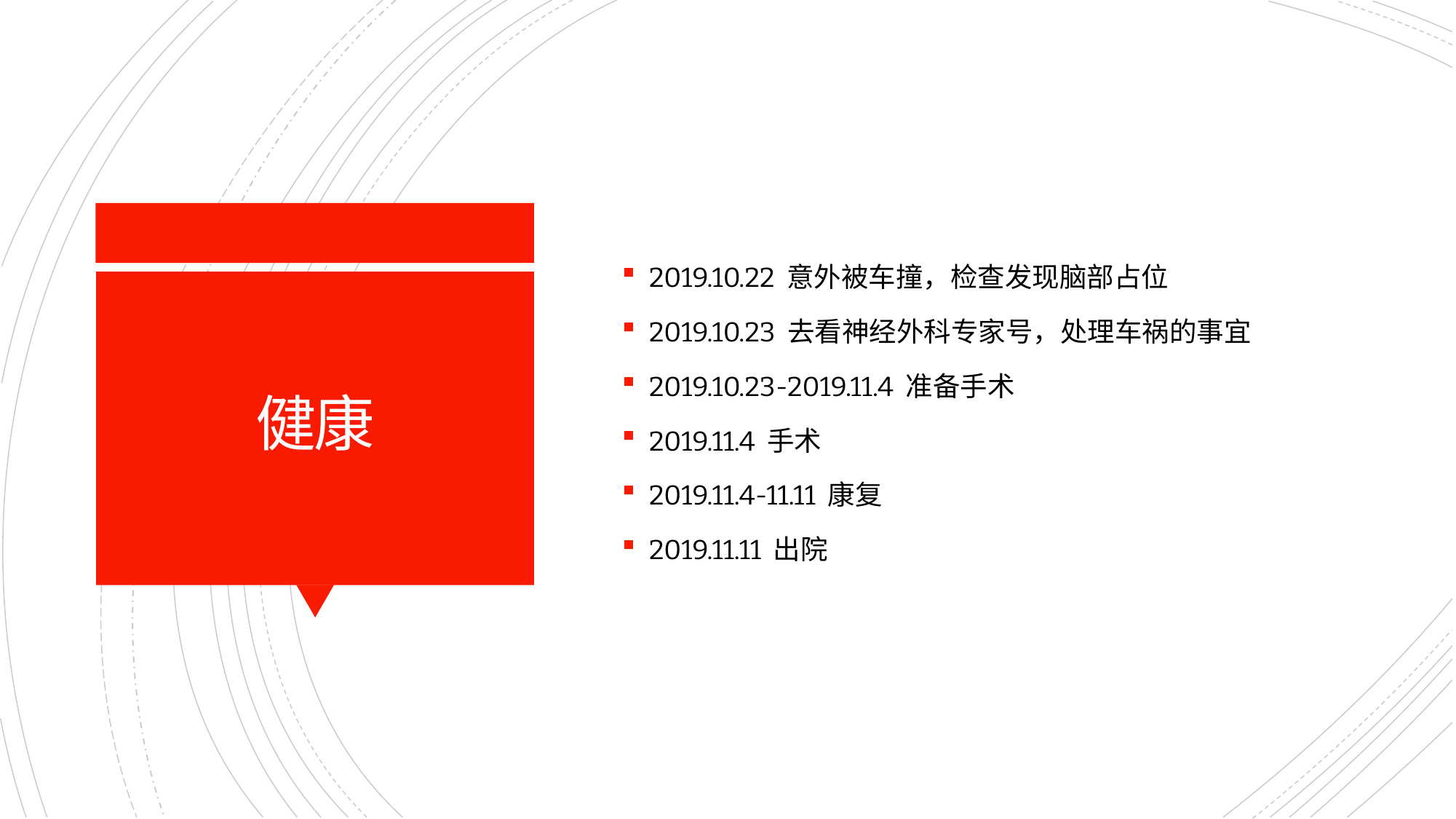

2019.10.22 意外被车撞，检查发现脑部占位
2019.10.23 去看神经外科专家号，处理车祸的事宜
2019.10.23-2019.11.4 准备手术
2019.11.4 手术
2019.11.4-11.11 康复
2019.11.11 出院
# 健康